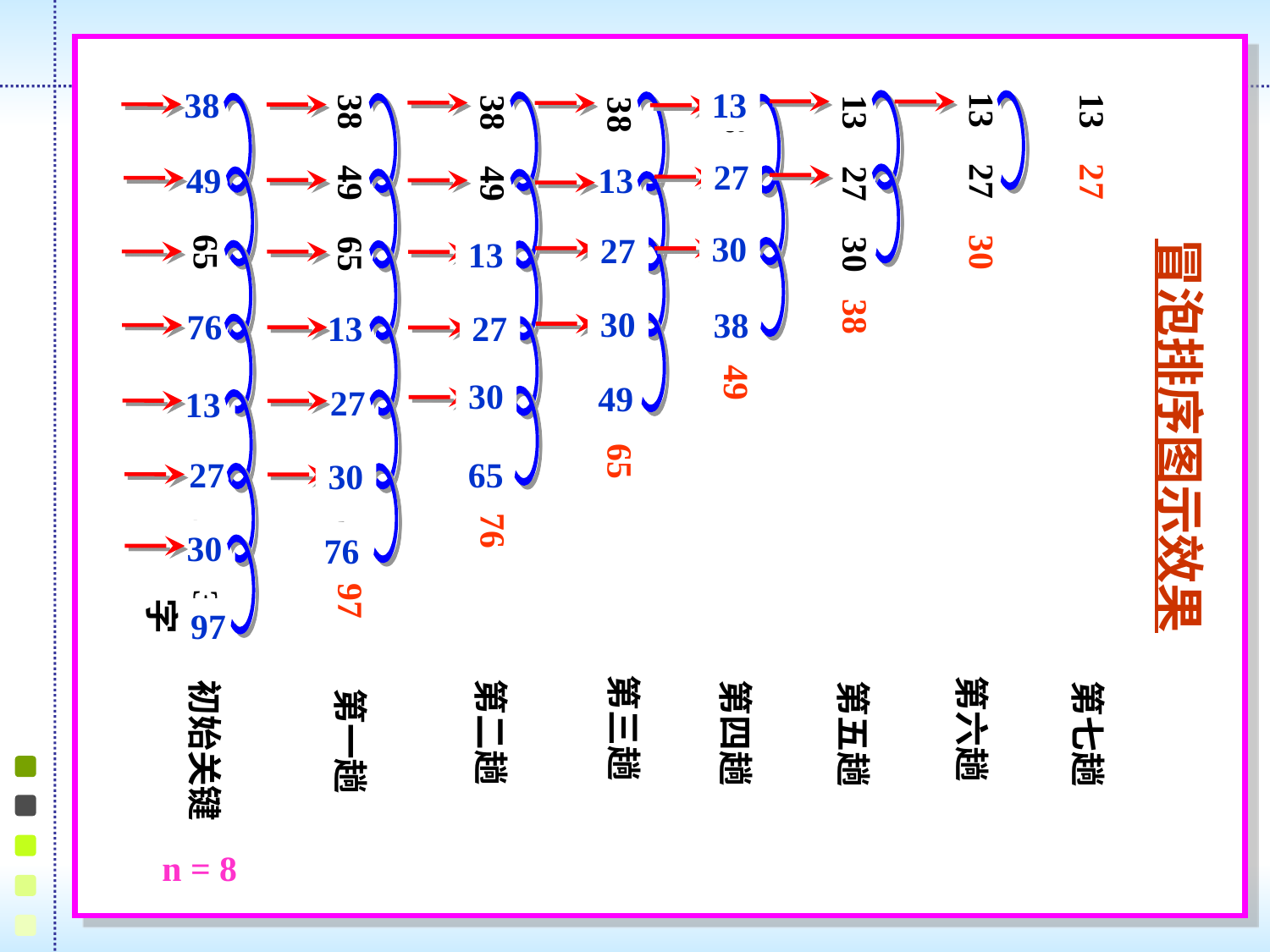

13    27
  第七趟
38
13
49    38    65    97    76    13    27    30
         初始关键字
n = 8
13    27    30
     第六趟
38    49    65    76    13    27    30   97
       第一趟
13    27    30   38
 第五趟
38    49    65    13    27    30   76
       第二趟
38    49    13    27    30   65
 第三趟
38    13    27   30   49
      第四趟

27
49
38
13

30
27
38
13
49
冒泡排序图示效果

30
38
76
49
13
27
65

30
49
27
65
97
76
13

27
97
65
30
76

30
76
97

97